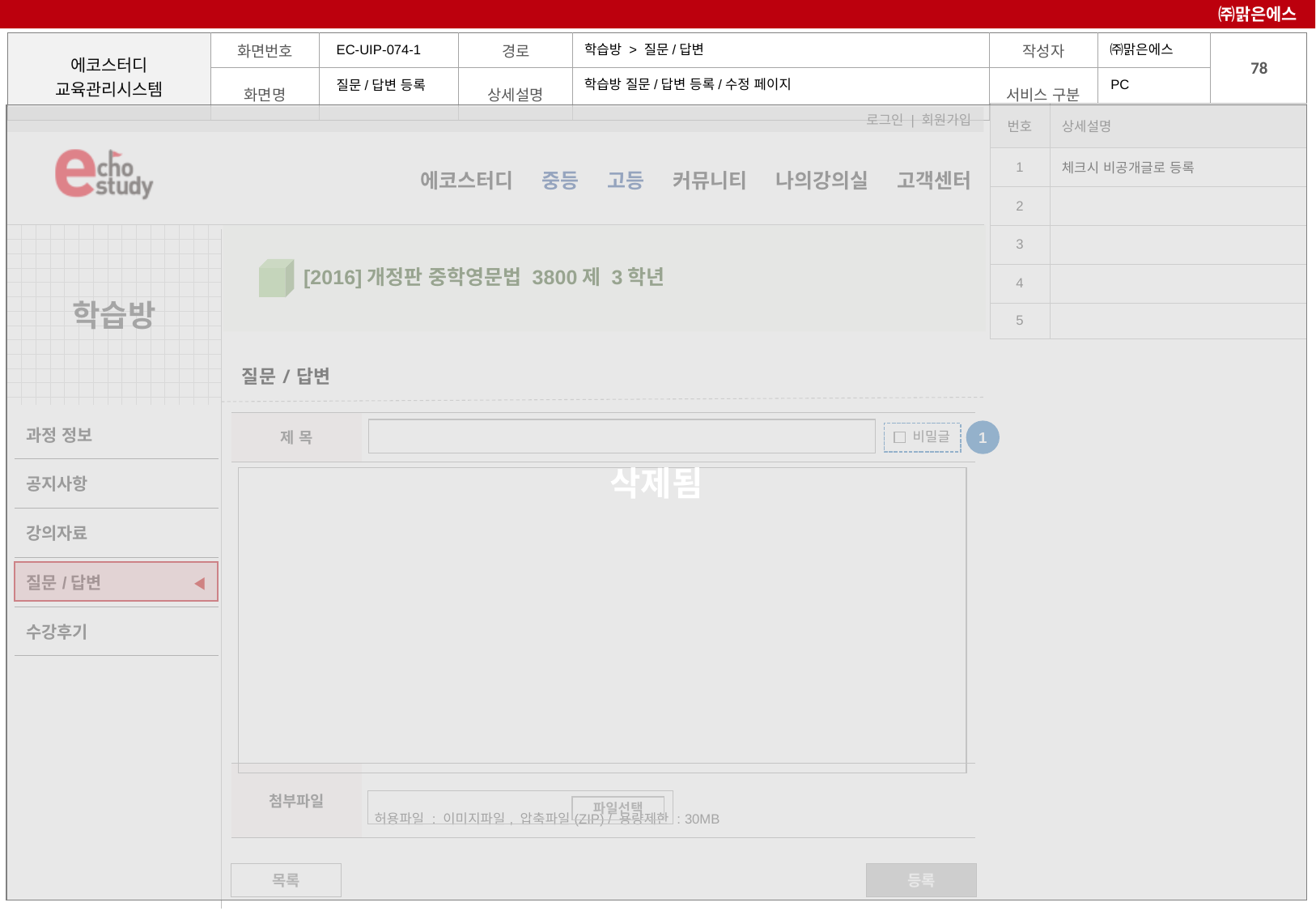

㈜맑은에스
학습방 > 질문/답변
EC-UIP-074-1
PC
학습방 질문/답변 등록/수정 페이지
질문/답변 등록
| 번호 | 상세설명 |
| --- | --- |
| 1 | 체크시 비공개글로 등록 |
| 2 |  |
| 3 |  |
| 4 |  |
| 5 |  |
삭제됨

# [2016]개정판 중학영문법 3800제 3학년
질문/답변
| 제 목 |  |
| --- | --- |
|  |  |
| 첨부파일 | 허용파일 : 이미지파일, 압축파일(ZIP) / 용량제한 : 30MB |

1
비밀글

◀

파일선택
목록
등록